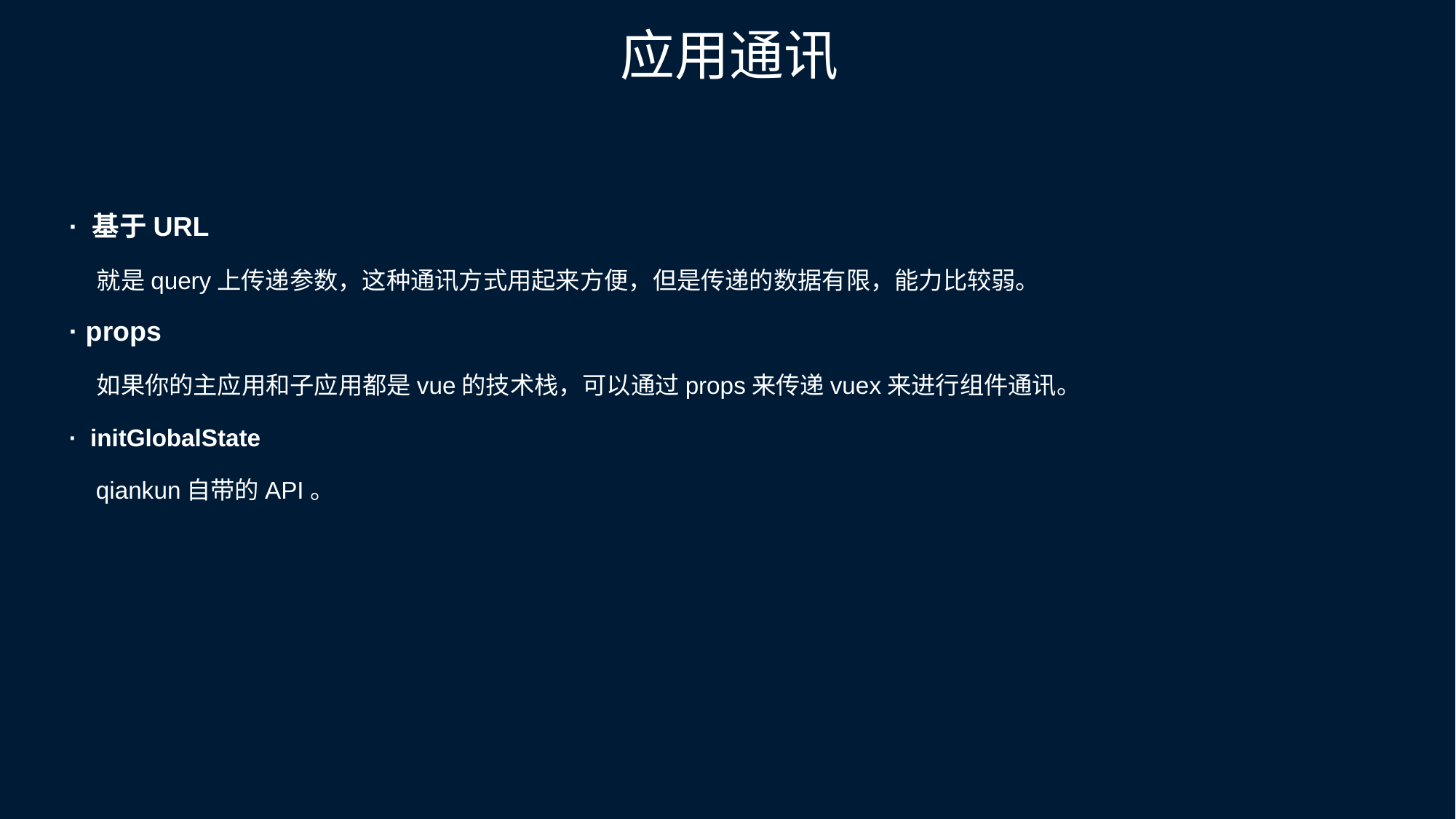

应用通讯
· 基于URL
    就是query上传递参数，这种通讯方式用起来方便，但是传递的数据有限，能力比较弱。
· props
    如果你的主应用和子应用都是vue的技术栈，可以通过props来传递vuex来进行组件通讯。
·  initGlobalState
    qiankun自带的API。